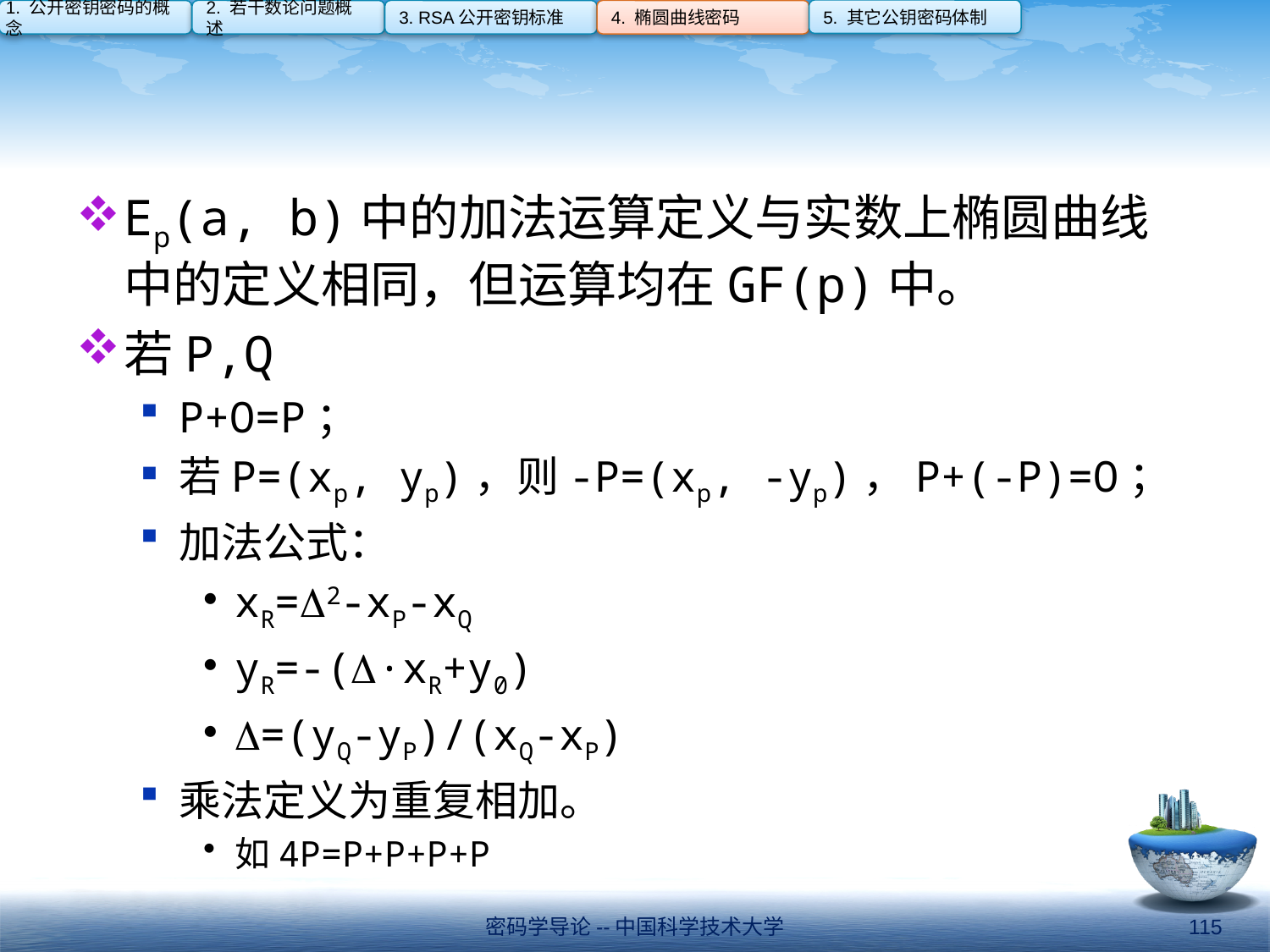

5. 其它公钥密码体制
1. 公开密钥密码的概念
2. 若干数论问题概述
3. RSA公开密钥标准
4. 椭圆曲线密码
#
Ep(a, b)中的加法运算定义与实数上椭圆曲线中的定义相同，但运算均在GF(p)中。
若P,Q
P+O=P；
若P=(xp, yp)，则-P=(xp, -yp)，P+(-P)=O；
加法公式：
xR=Δ2-xP-xQ
yR=-(Δ·xR+y0)
Δ=(yQ-yP)/(xQ-xP)
乘法定义为重复相加。
如4P=P+P+P+P
密码学导论--中国科学技术大学
115